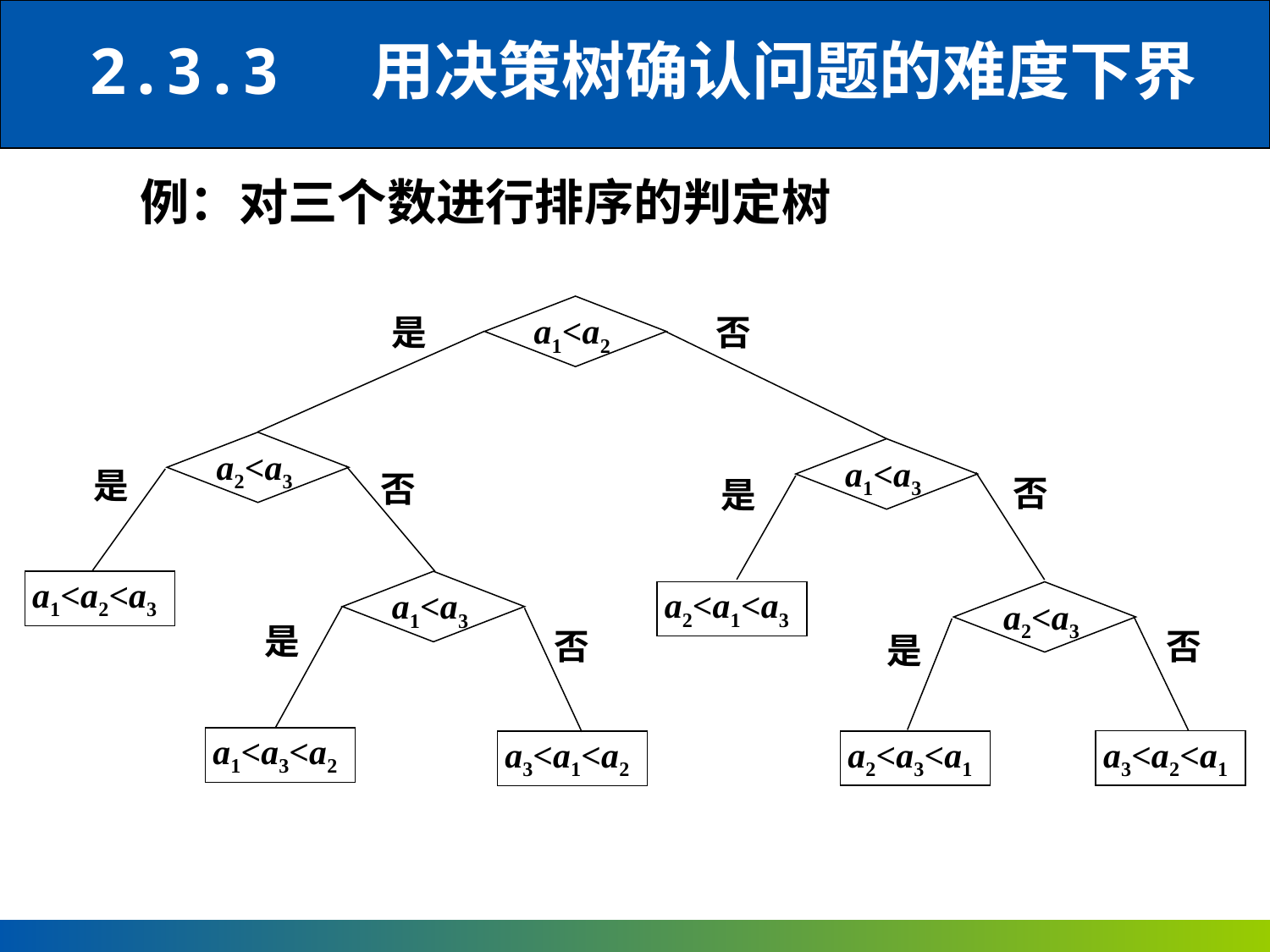

2.3.3  用决策树确认问题的难度下界
例：对三个数进行排序的判定树

a1<a2
是
否

a2<a3
a1<a3

是

否

否
是
a1<a2<a3

a2<a1<a3

a1<a3
a2<a3

是
否
否
是
a1<a3<a2
a3<a2<a1
a3<a1<a2
a2<a3<a1